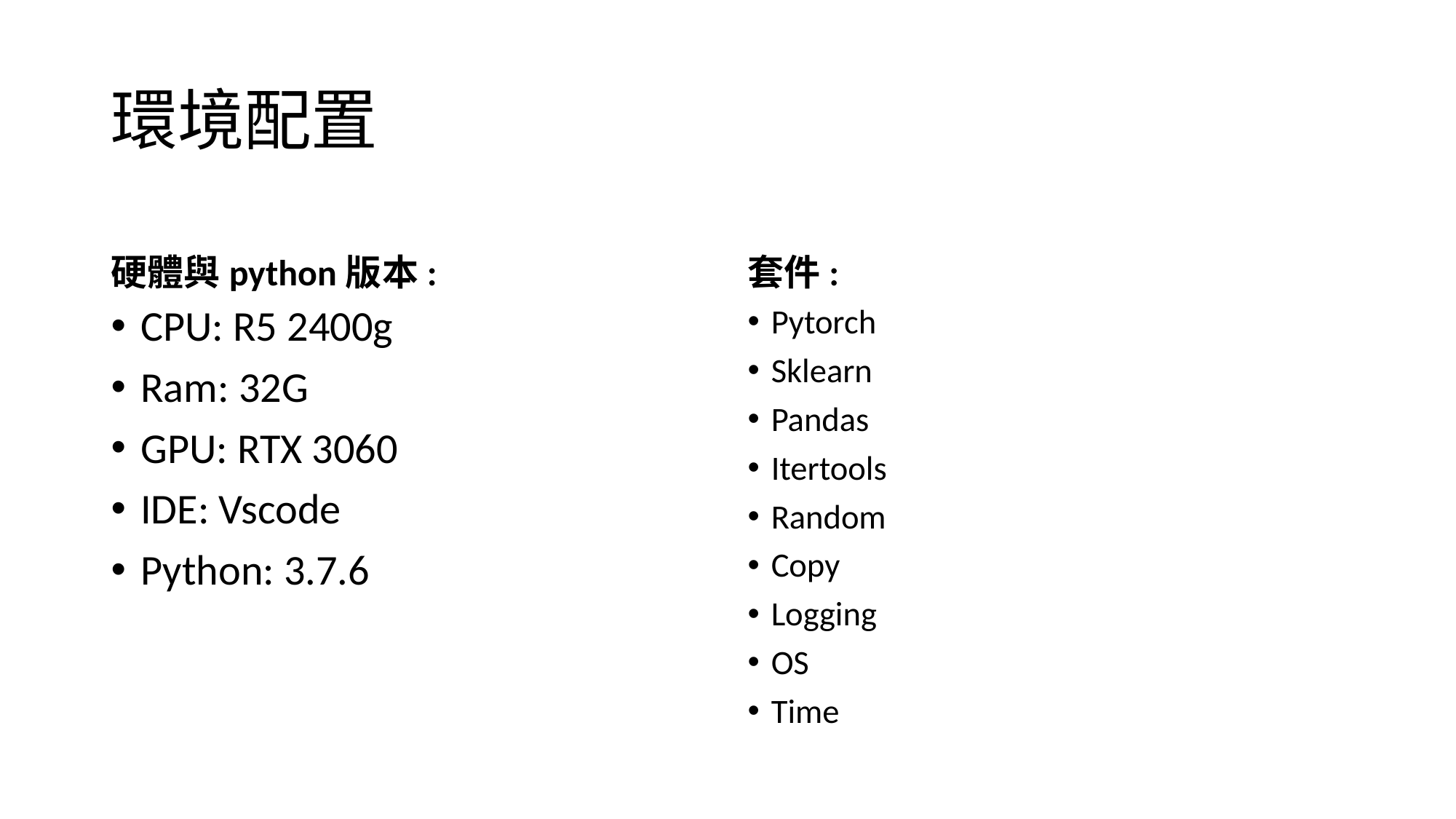

# 環境配置
硬體與python版本:
套件:
CPU: R5 2400g
Ram: 32G
GPU: RTX 3060
IDE: Vscode
Python: 3.7.6

Pytorch
Sklearn
Pandas
Itertools
Random
Copy
Logging
OS
Time